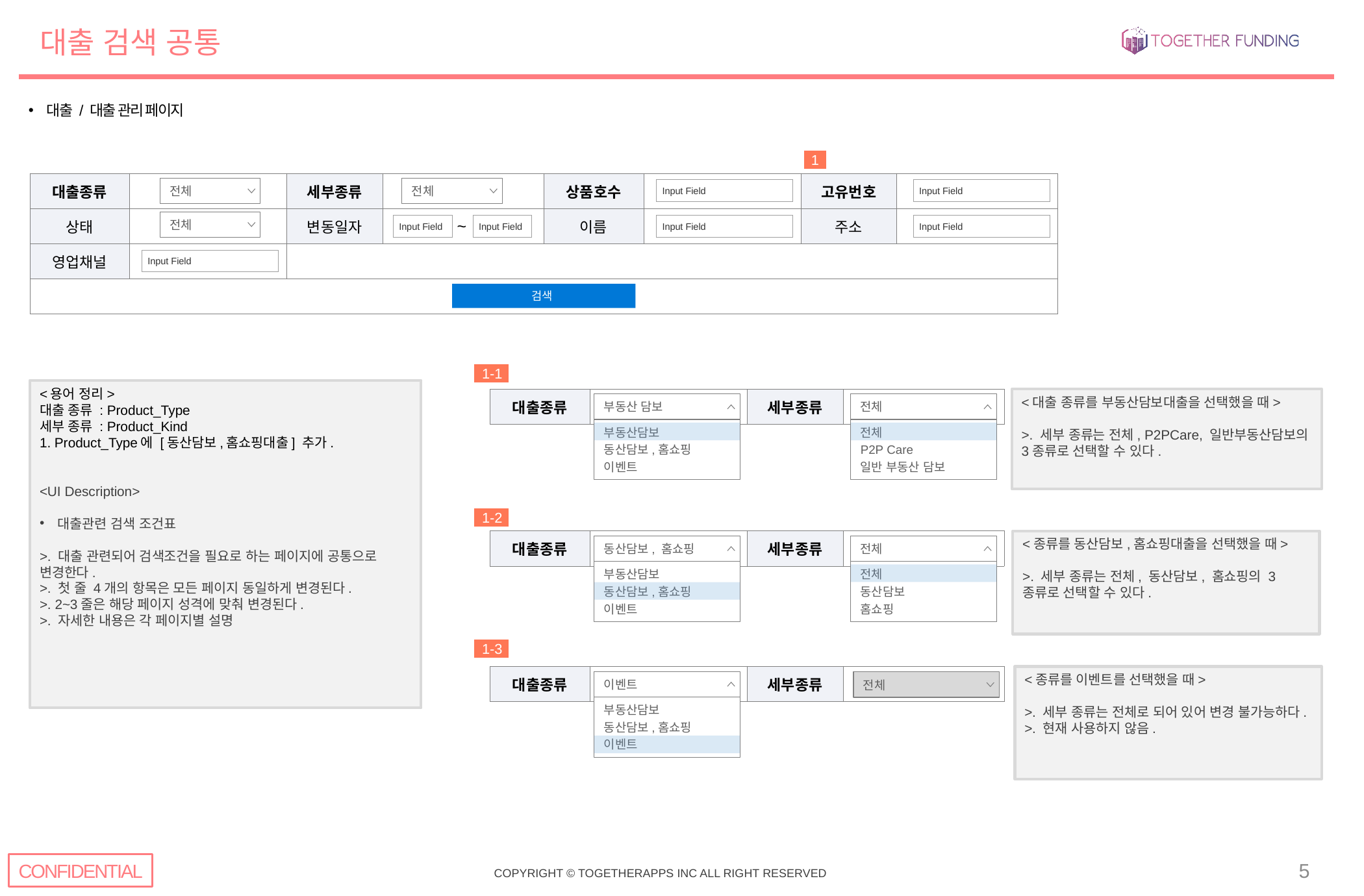

# 대출 검색 공통
대출 / 대출 관리 페이지
1

| 대출종류 |  | 세부종류 |  | 상품호수 |  | 고유번호 |  |
| --- | --- | --- | --- | --- | --- | --- | --- |
| 상태 |  | 변동일자 |  | 이름 |  | 주소 |  |
| 영업채널 |  |  |  |  |  |  |  |
|  |  |  |  |  |  |  |  |
전체

전체

Input Field
Input Field
~
전체

Input Field
Input Field
Input Field
Input Field
Input Field
검색
1-1

<용어 정리>
대출 종류 : Product_Type
세부 종류 : Product_Kind
1. Product_Type에 [동산담보,홈쇼핑대출] 추가.

<UI Description>

대출관련 검색 조건표

>. 대출 관련되어 검색조건을 필요로 하는 페이지에 공통으로 변경한다.
>. 첫 줄 4개의 항목은 모든 페이지 동일하게 변경된다.
>. 2~3줄은 해당 페이지 성격에 맞춰 변경된다.
>. 자세한 내용은 각 페이지별 설명

| 대출종류 |  | 세부종류 |  |
| --- | --- | --- | --- |
<대출 종류를 부동산담보대출을 선택했을 때>

>. 세부 종류는 전체, P2PCare, 일반부동산담보의 3종류로 선택할 수 있다.

부동산 담보

부동산담보
동산담보,홈쇼핑
이벤트

전체

전체
P2P Care
일반 부동산 담보

1-2

| 대출종류 |  | 세부종류 |  |
| --- | --- | --- | --- |
<종류를 동산담보,홈쇼핑대출을 선택했을 때>

>. 세부 종류는 전체, 동산담보, 홈쇼핑의 3종류로 선택할 수 있다.

동산담보, 홈쇼핑

부동산담보
동산담보,홈쇼핑
이벤트

전체

전체
동산담보
홈쇼핑

1-3

| 대출종류 |  | 세부종류 |  |
| --- | --- | --- | --- |
<종류를 이벤트를 선택했을 때>

>. 세부 종류는 전체로 되어 있어 변경 불가능하다.
>. 현재 사용하지 않음.

이벤트

부동산담보
동산담보,홈쇼핑
이벤트

전체

5